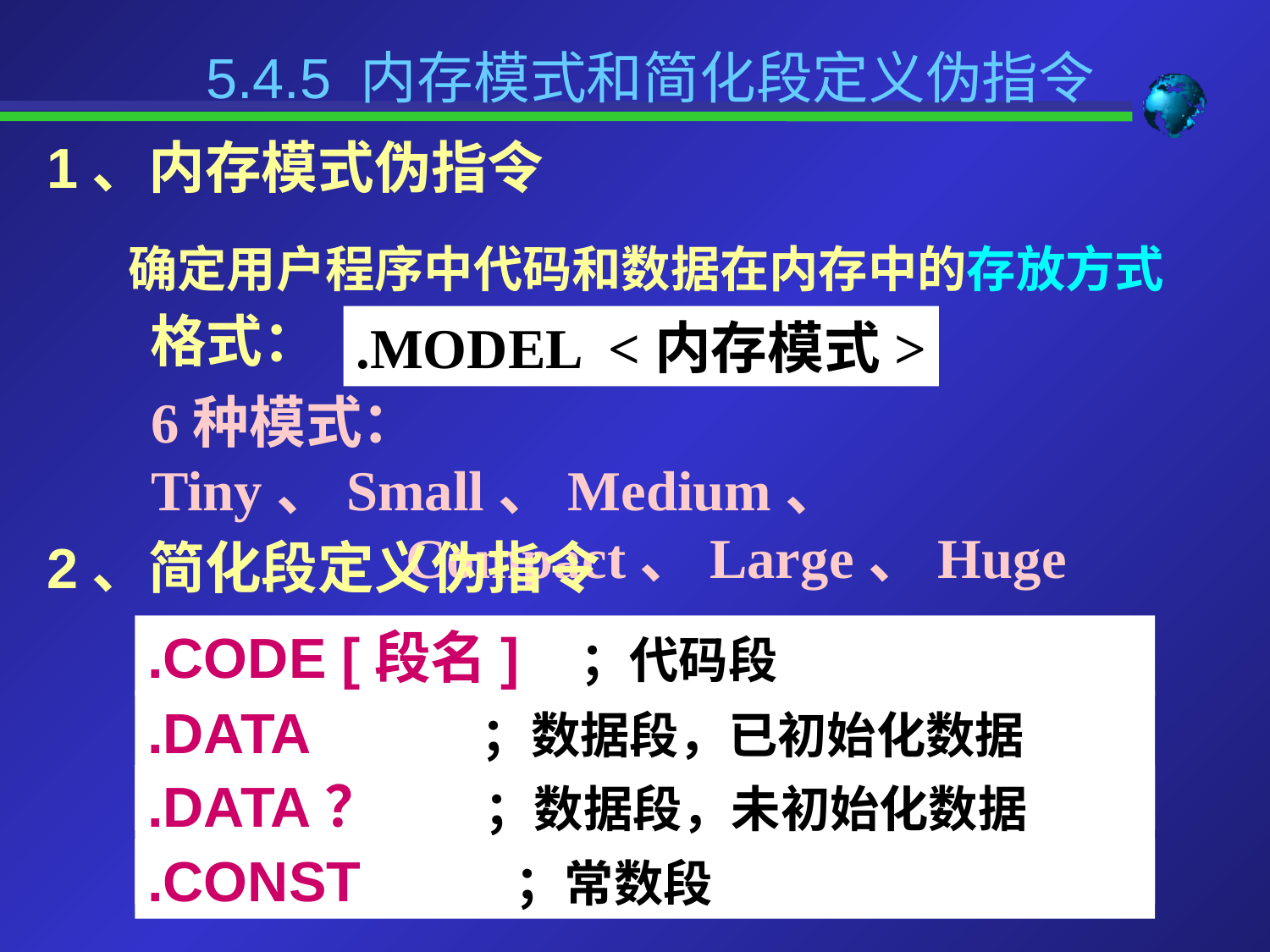

5.4.5 内存模式和简化段定义伪指令
1、内存模式伪指令
确定用户程序中代码和数据在内存中的存放方式
格式：
.MODEL  <内存模式>
6种模式：Tiny、Small、Medium、
                  Compact、Large、Huge
2、简化段定义伪指令
.CODE [段名]   ；代码段
.DATA          ；数据段，已初始化数据
.DATA？        ；数据段，未初始化数据
.CONST         ；常数段
52